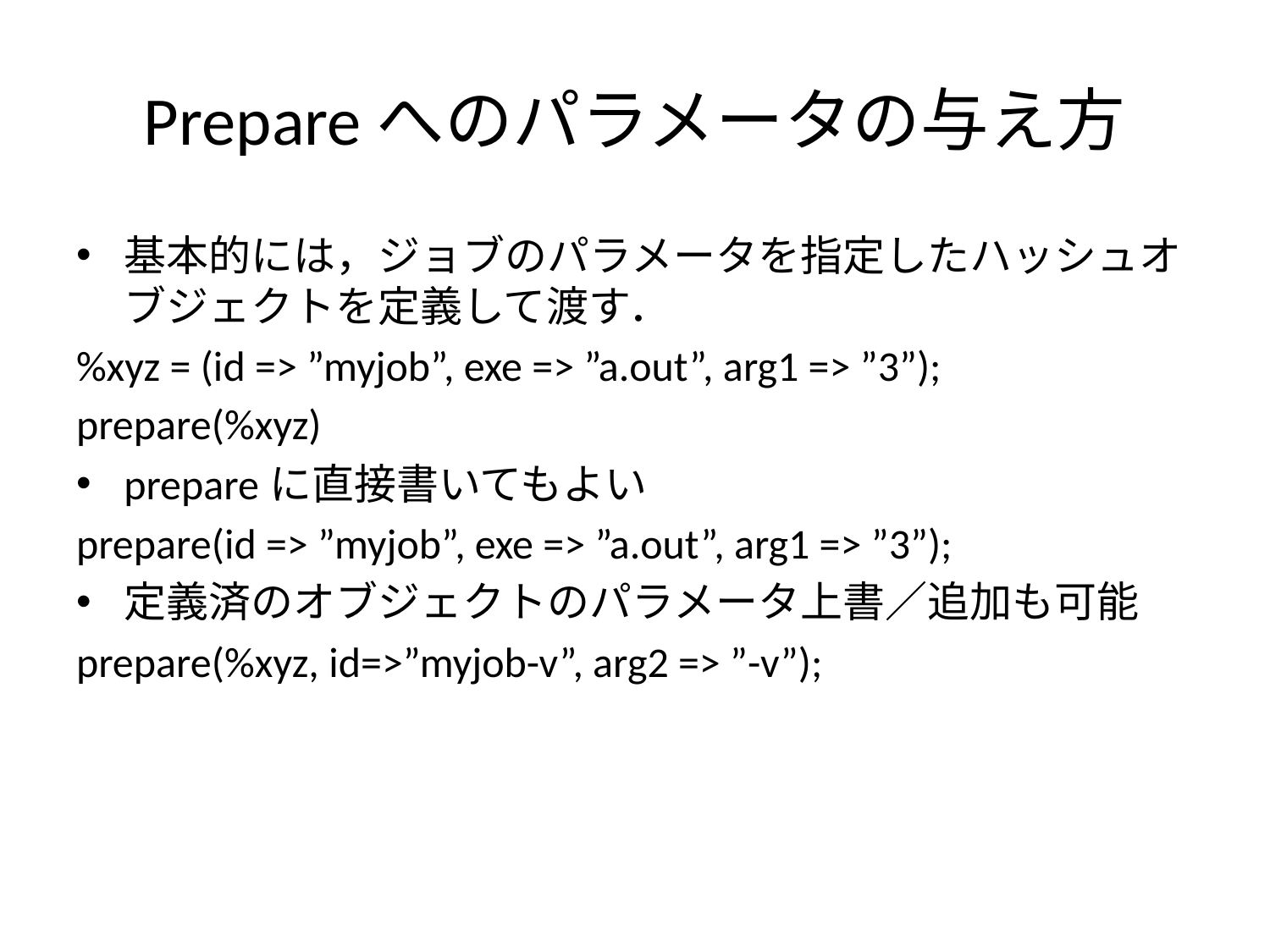

# Prepareへのパラメータの与え方
基本的には，ジョブのパラメータを指定したハッシュオブジェクトを定義して渡す．
%xyz = (id => ”myjob”, exe => ”a.out”, arg1 => ”3”);
prepare(%xyz)
prepareに直接書いてもよい
prepare(id => ”myjob”, exe => ”a.out”, arg1 => ”3”);
定義済のオブジェクトのパラメータ上書／追加も可能
prepare(%xyz, id=>”myjob-v”, arg2 => ”-v”);